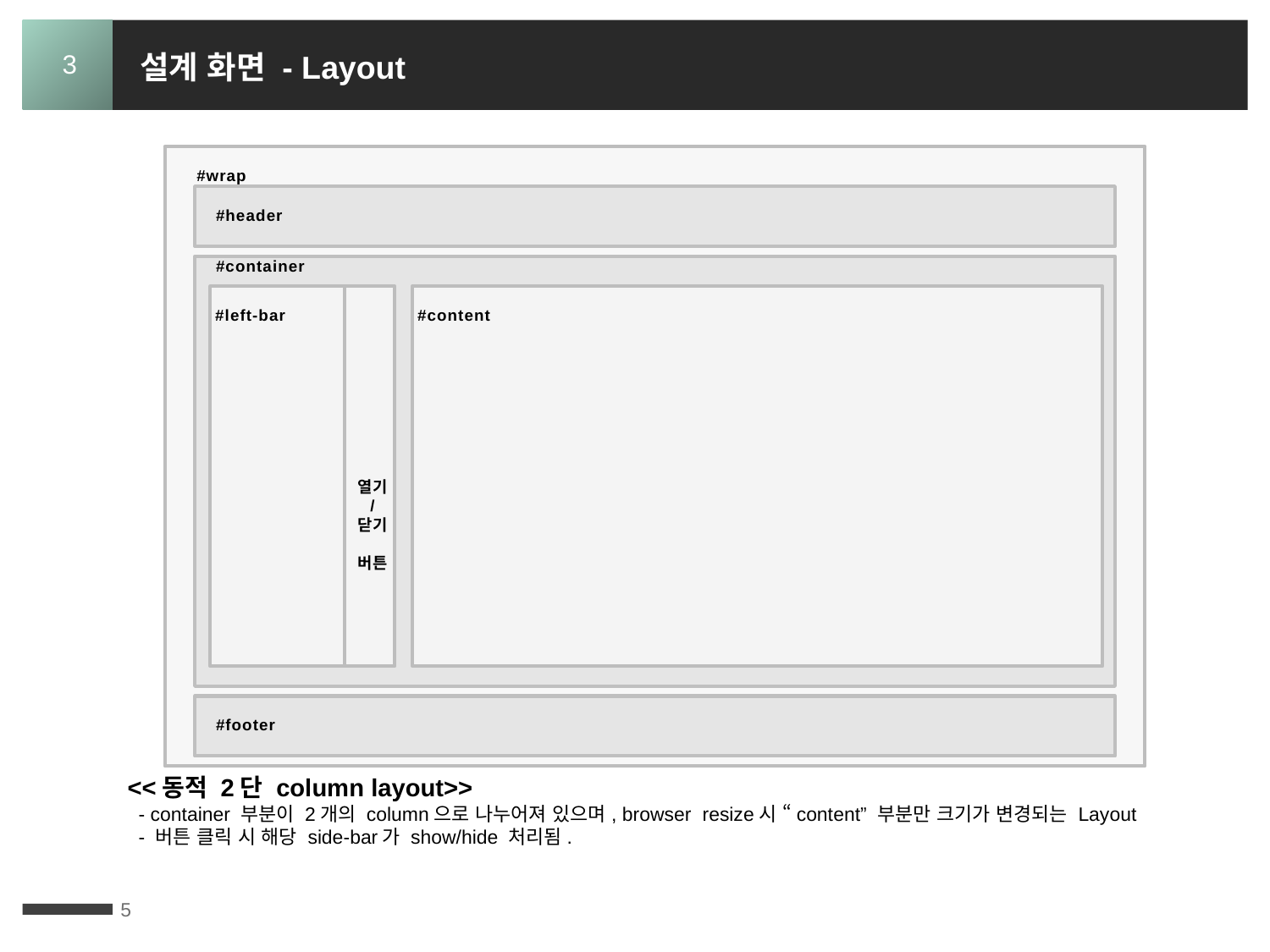

설계 화면 - Layout
3

     #wrap

   #header
   #container

#left-bar

열기
/
닫기

버튼

#content

   #footer
<<동적 2단 column layout>>
  - container 부분이 2개의 column으로 나누어져 있으며, browser  resize시 “content” 부분만 크기가 변경되는 Layout
  - 버튼 클릭 시 해당 side-bar가 show/hide 처리됨.
5